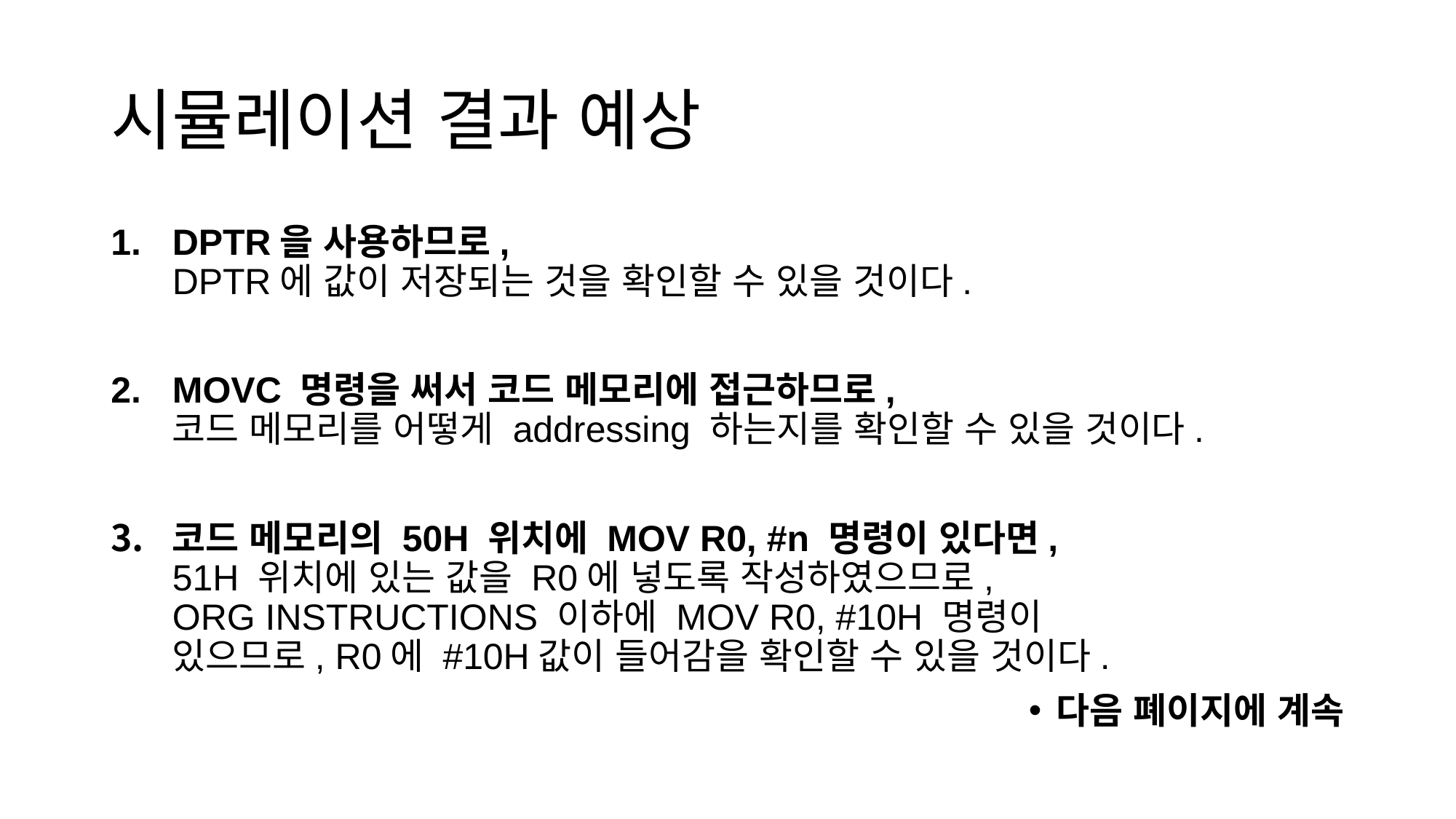

# 시뮬레이션 결과 예상
DPTR을 사용하므로,
DPTR에 값이 저장되는 것을 확인할 수 있을 것이다.

MOVC 명령을 써서 코드 메모리에 접근하므로,
코드 메모리를 어떻게 addressing 하는지를 확인할 수 있을 것이다.

코드 메모리의 50H 위치에 MOV R0, #n 명령이 있다면,
51H 위치에 있는 값을 R0에 넣도록 작성하였으므로,
ORG INSTRUCTIONS 이하에 MOV R0, #10H 명령이
있으므로, R0에 #10H값이 들어감을 확인할 수 있을 것이다.
다음 폐이지에 계속